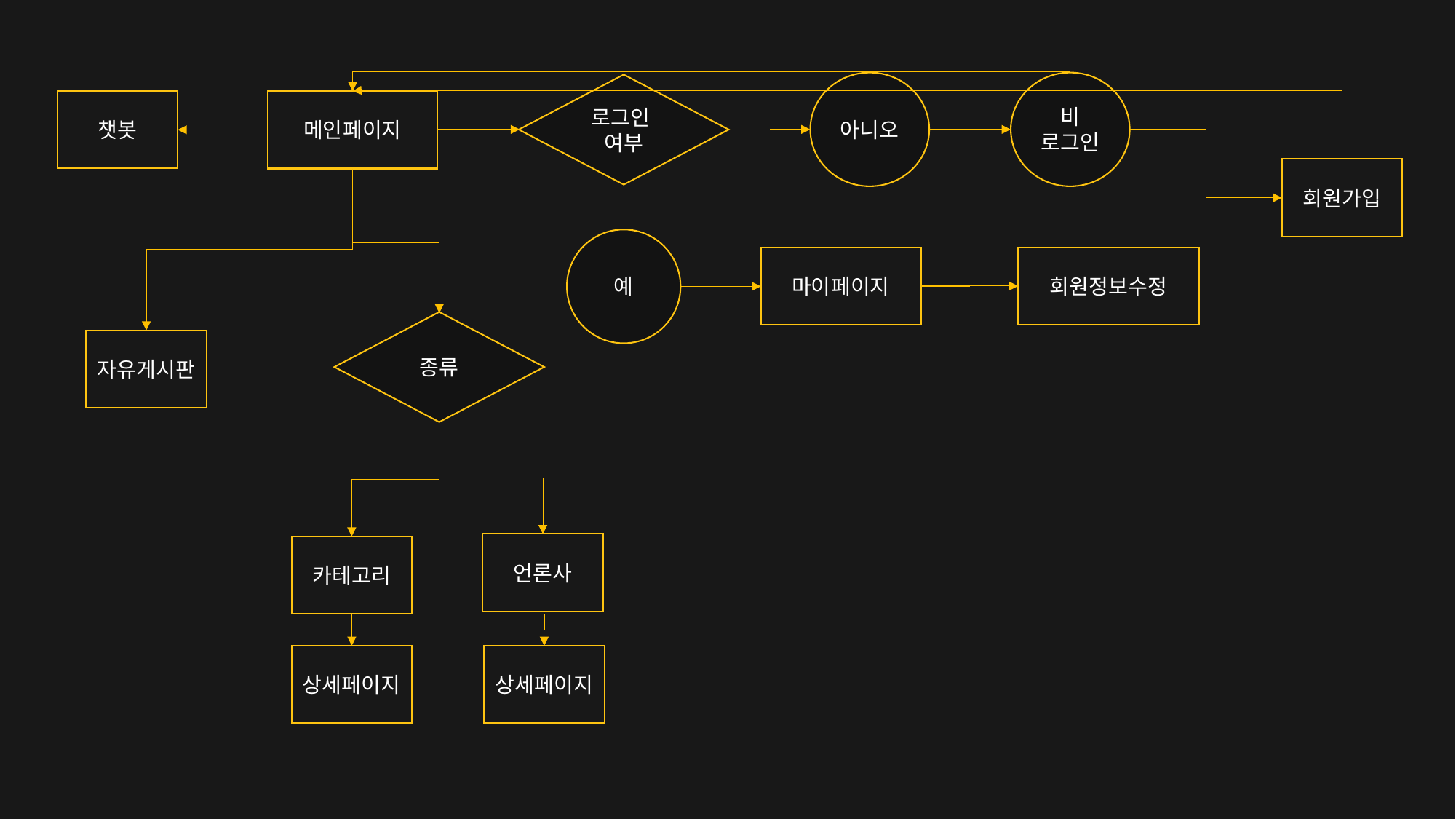

비
로그인
아니오
로그인
여부
챗봇
메인페이지
회원가입
예
회원정보수정
마이페이지
종류
자유게시판
언론사
카테고리
상세페이지
상세페이지